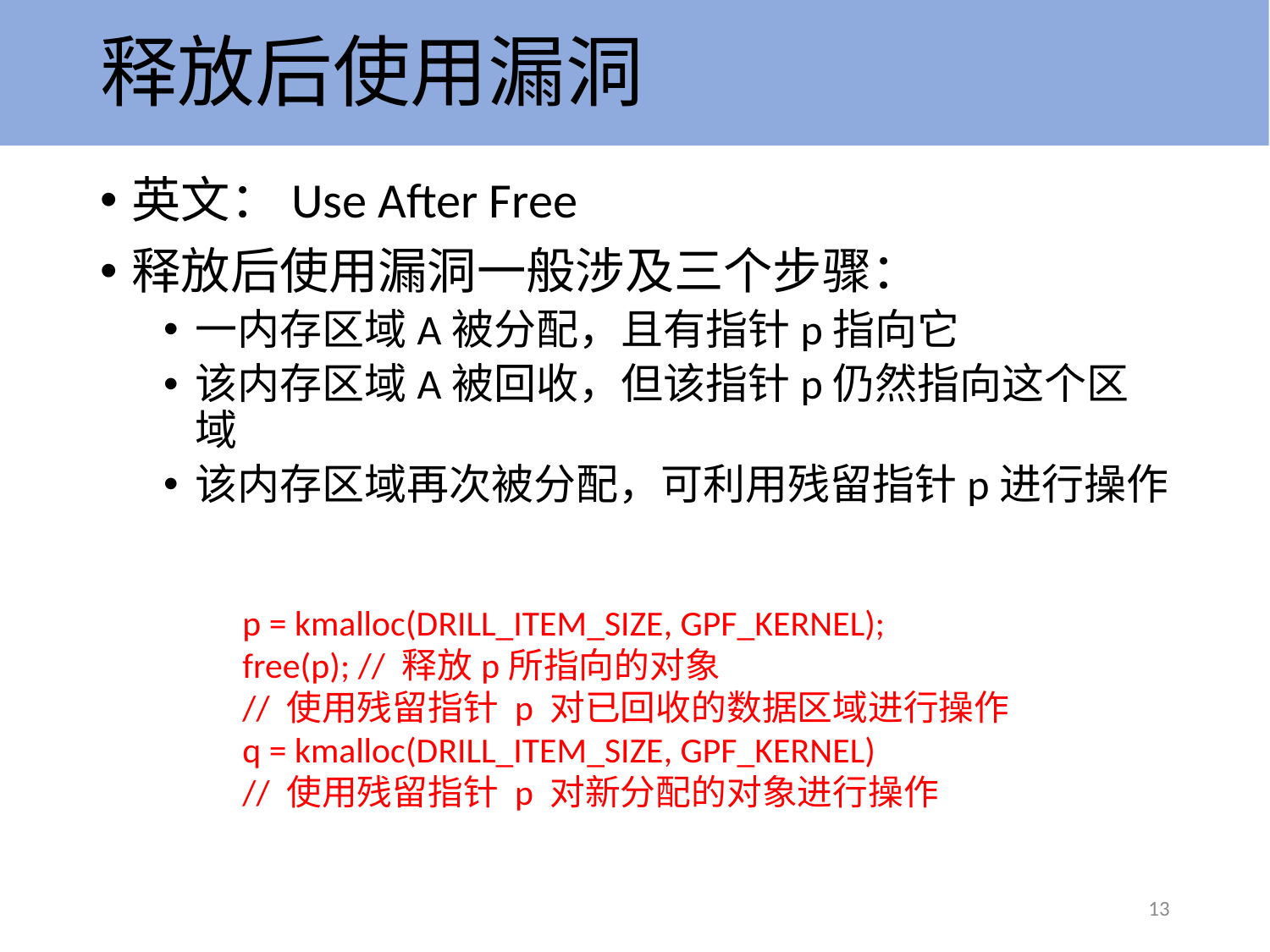

# 释放后使用漏洞
英文：Use After Free
释放后使用漏洞一般涉及三个步骤：
一内存区域A被分配，且有指针p指向它
该内存区域A被回收，但该指针p仍然指向这个区域
该内存区域再次被分配，可利用残留指针p进行操作
p = kmalloc(DRILL_ITEM_SIZE, GPF_KERNEL);
free(p); // 释放p所指向的对象
// 使用残留指针 p 对已回收的数据区域进行操作
q = kmalloc(DRILL_ITEM_SIZE, GPF_KERNEL)
// 使用残留指针 p 对新分配的对象进行操作
13